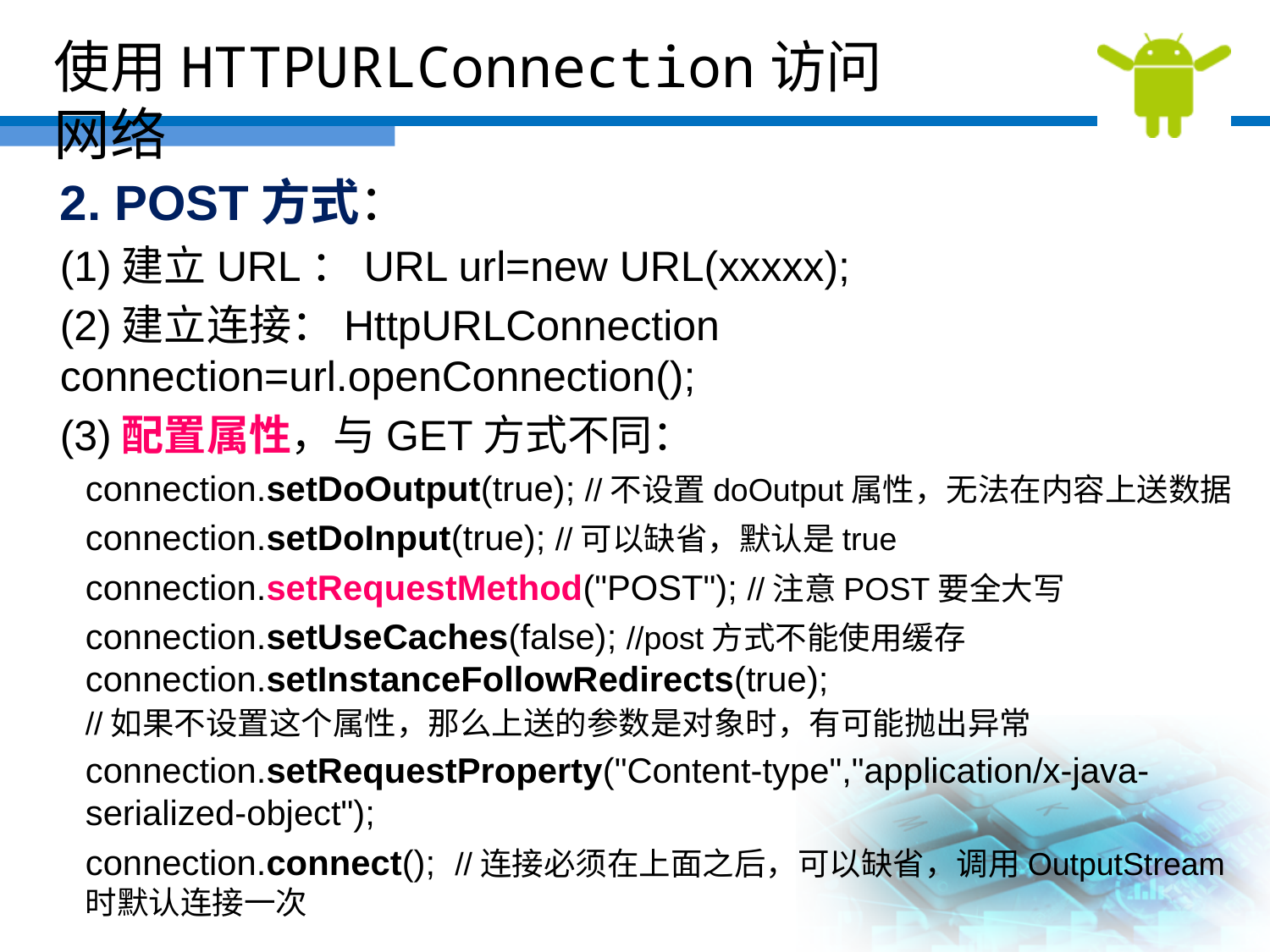

使用HTTPURLConnection访问网络
2. POST方式：
(1)建立URL：URL url=new URL(xxxxx);
(2)建立连接：HttpURLConnection connection=url.openConnection();
(3)配置属性，与GET方式不同：
connection.setDoOutput(true); //不设置doOutput属性，无法在内容上送数据
connection.setDoInput(true); //可以缺省，默认是true
connection.setRequestMethod("POST"); //注意POST要全大写
connection.setUseCaches(false); //post方式不能使用缓存connection.setInstanceFollowRedirects(true);
//如果不设置这个属性，那么上送的参数是对象时，有可能抛出异常
connection.setRequestProperty("Content-type","application/x-java-serialized-object");
connection.connect();  //连接必须在上面之后，可以缺省，调用OutputStream时默认连接一次